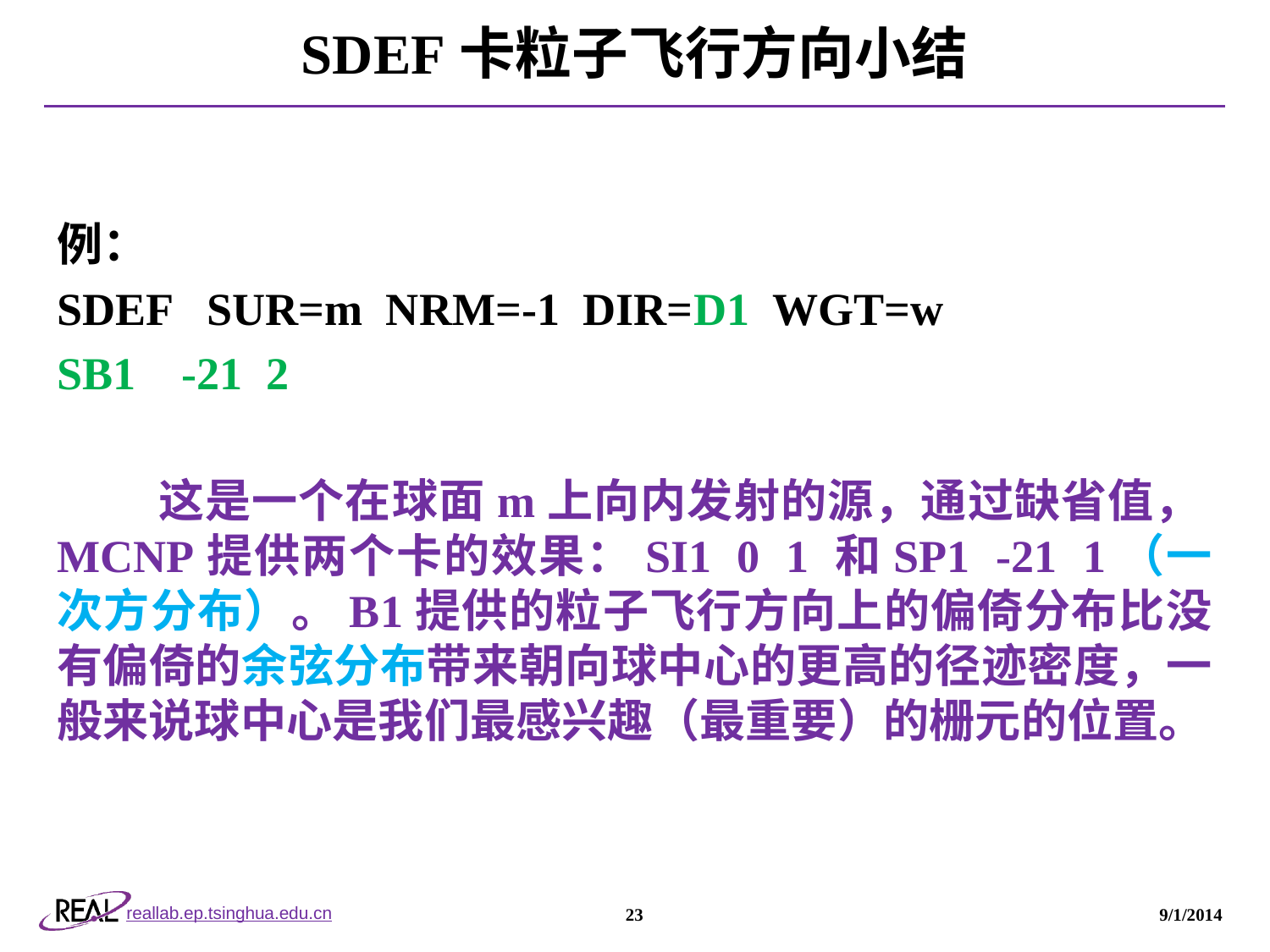

# SDEF卡粒子飞行方向小结
例：
SDEF   SUR=m  NRM=-1  DIR=D1  WGT=w
SB1    -21  2

        这是一个在球面m上向内发射的源，通过缺省值，MCNP提供两个卡的效果：SI1  0  1 和SP1  -21  1（一次方分布）。B1提供的粒子飞行方向上的偏倚分布比没有偏倚的余弦分布带来朝向球中心的更高的径迹密度，一般来说球中心是我们最感兴趣（最重要）的栅元的位置。